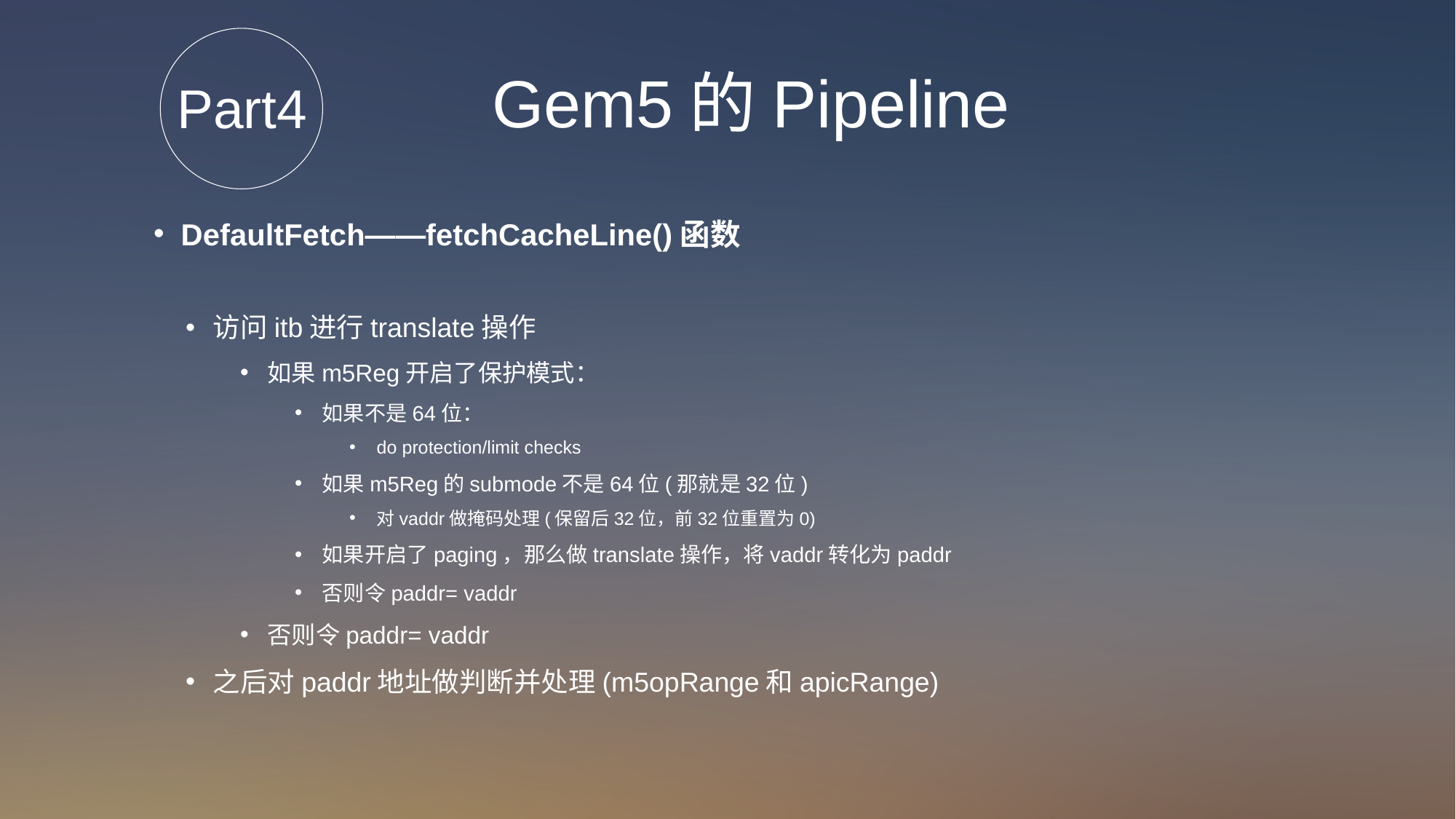

Gem5的Pipeline
Part4
DefaultFetch——fetchCacheLine()函数
访问itb进行translate操作
如果m5Reg开启了保护模式：
如果不是64位：
do protection/limit checks
如果m5Reg的submode不是64位(那就是32位)
对vaddr做掩码处理(保留后32位，前32位重置为0)
如果开启了paging，那么做translate操作，将vaddr转化为paddr
否则令paddr= vaddr
否则令paddr= vaddr
之后对paddr地址做判断并处理(m5opRange和apicRange)